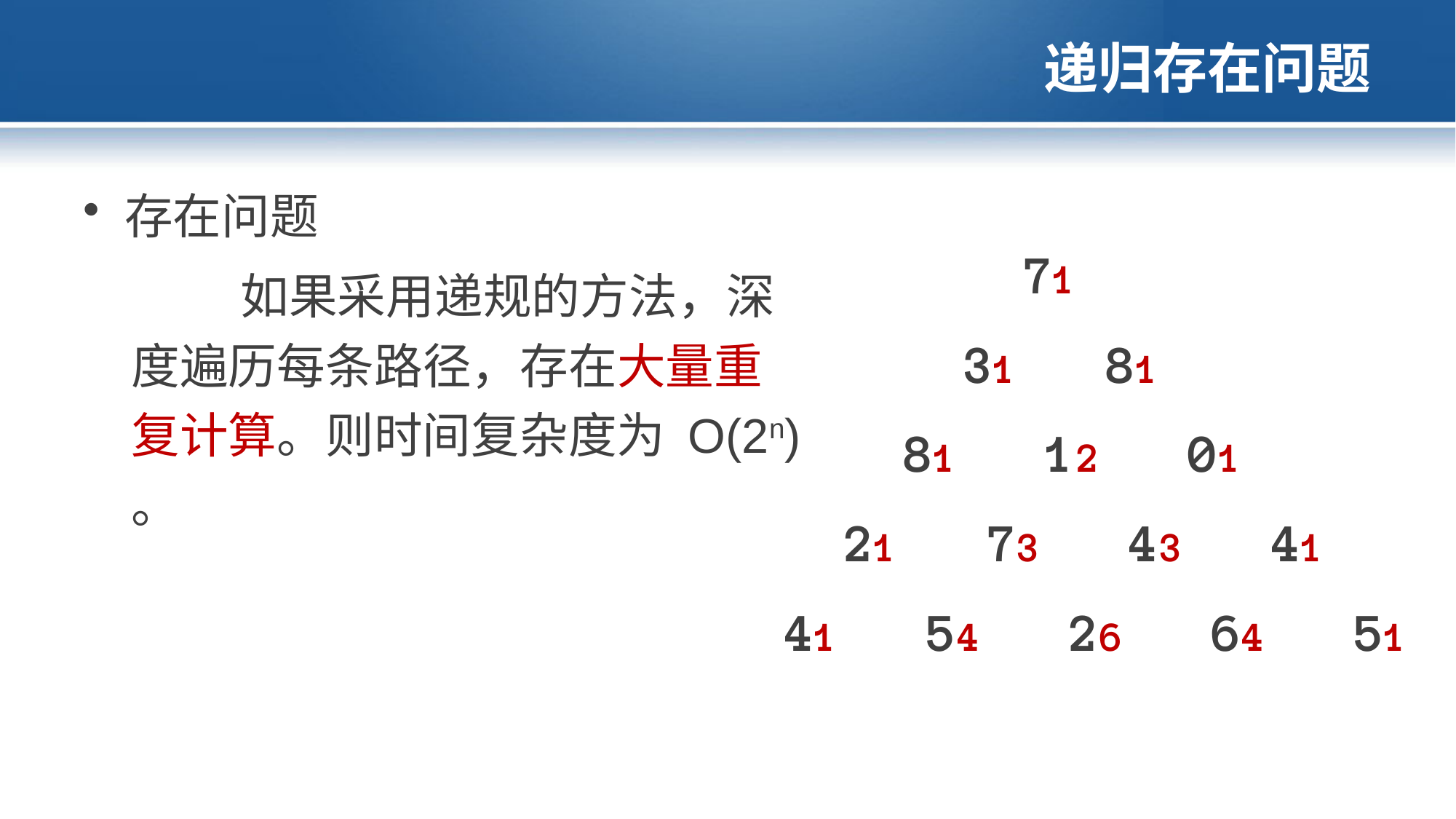

# 递归存在问题
存在问题
	如果采用递规的方法，深度遍历每条路径，存在大量重复计算。则时间复杂度为 O(2n) 。
         71
       31   81
     81   12   01
   21   73   43   41
 41   54   26   64   51